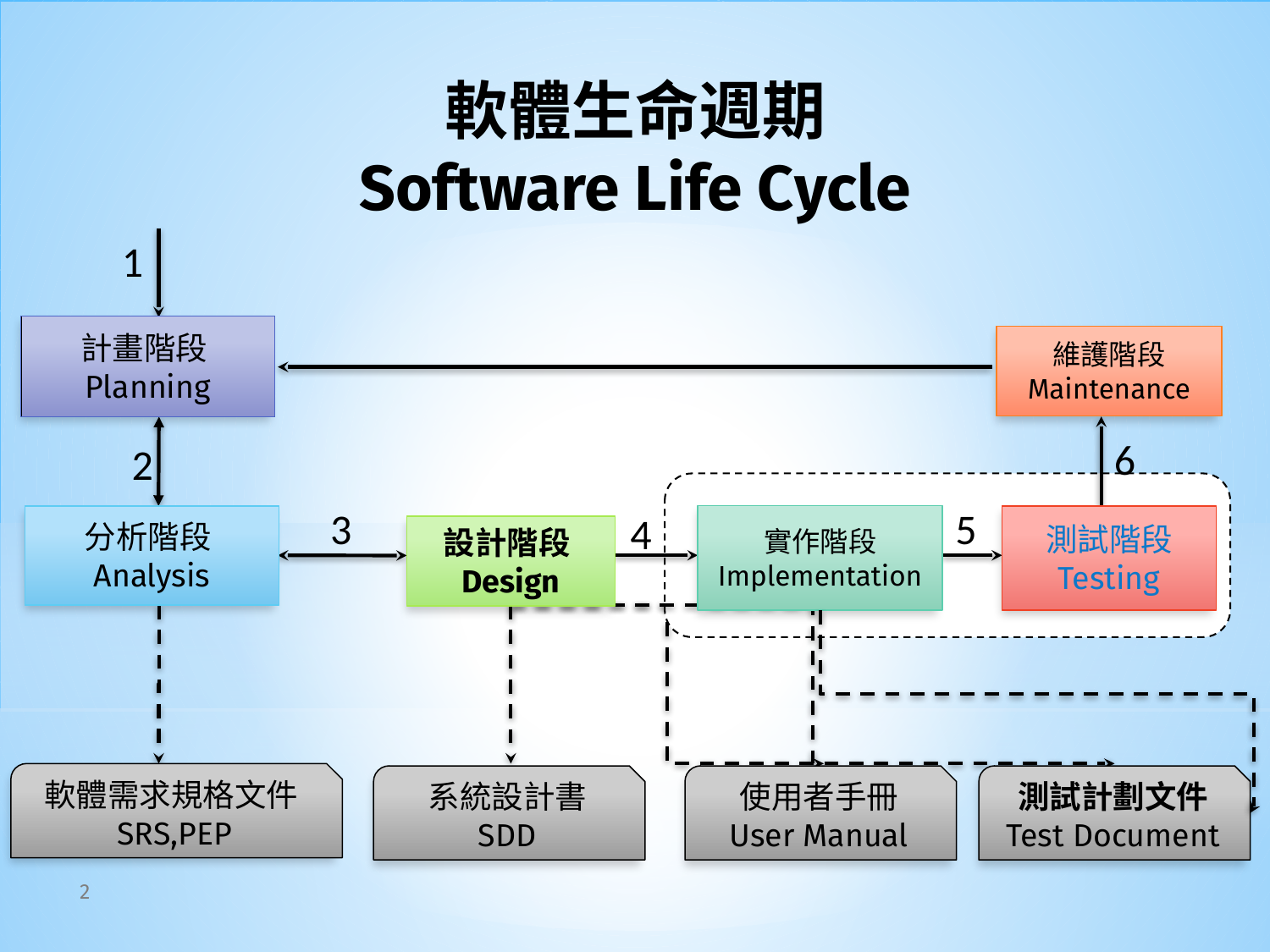

# 軟體生命週期
Software Life Cycle
1
計畫階段Planning
維護階段
Maintenance
6
2

3
5
4
實作階段
Implementation

分析階段Analysis

測試階段
Testing
設計階段Design
軟體需求規格文件SRS,PEP
系統設計書
SDD
使用者手冊
User Manual
測試計劃文件
Test Document
2